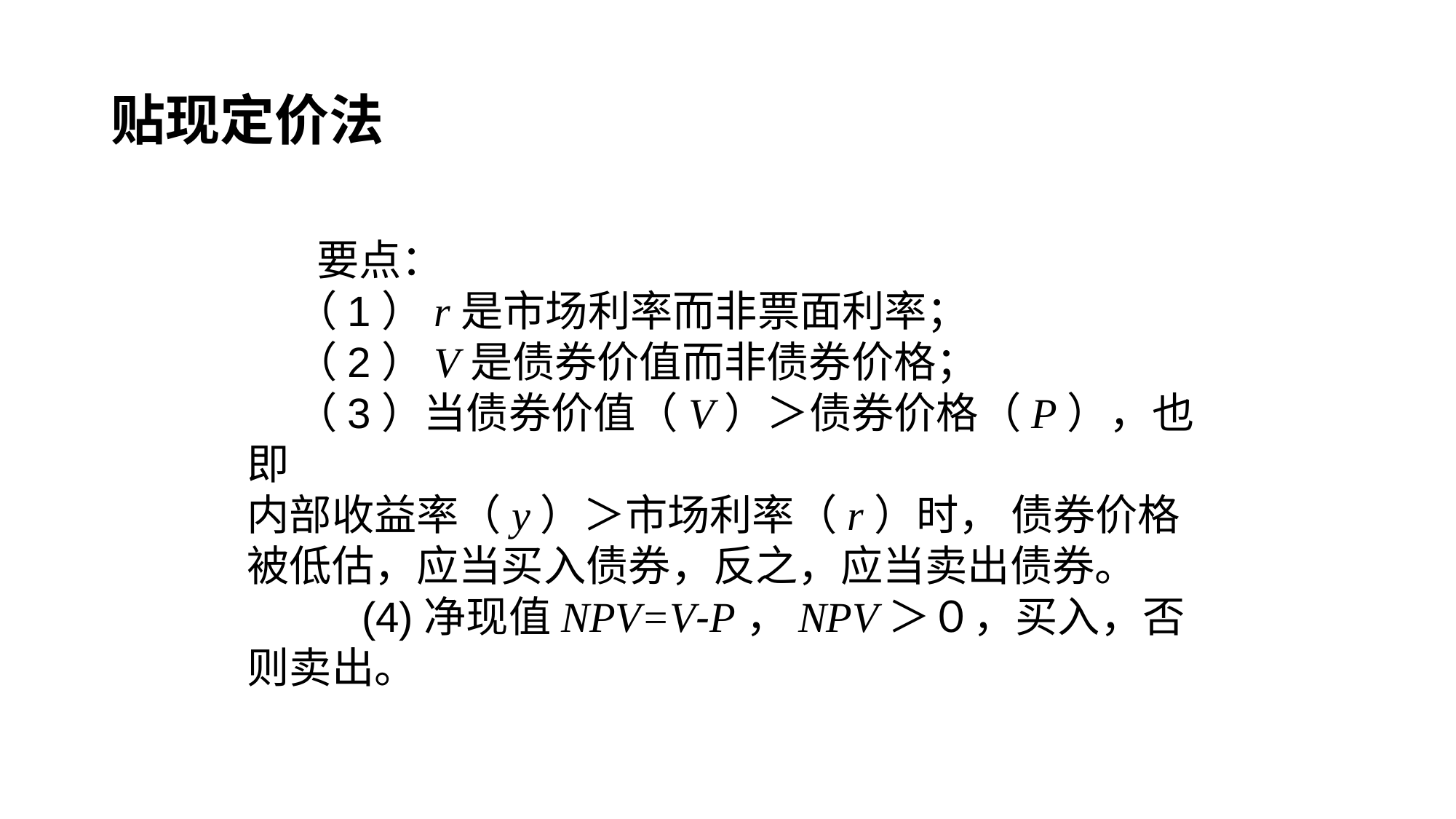

贴现定价法
        要点：
    （1）r是市场利率而非票面利率；
    （2）V是债券价值而非债券价格；
    （3）当债券价值（V）＞债券价格（P），也即
内部收益率（y）＞市场利率（r）时， 债券价格被低估，应当买入债券，反之，应当卖出债券。
 　　(4)净现值NPV=V-P，NPV＞０，买入，否则卖出。